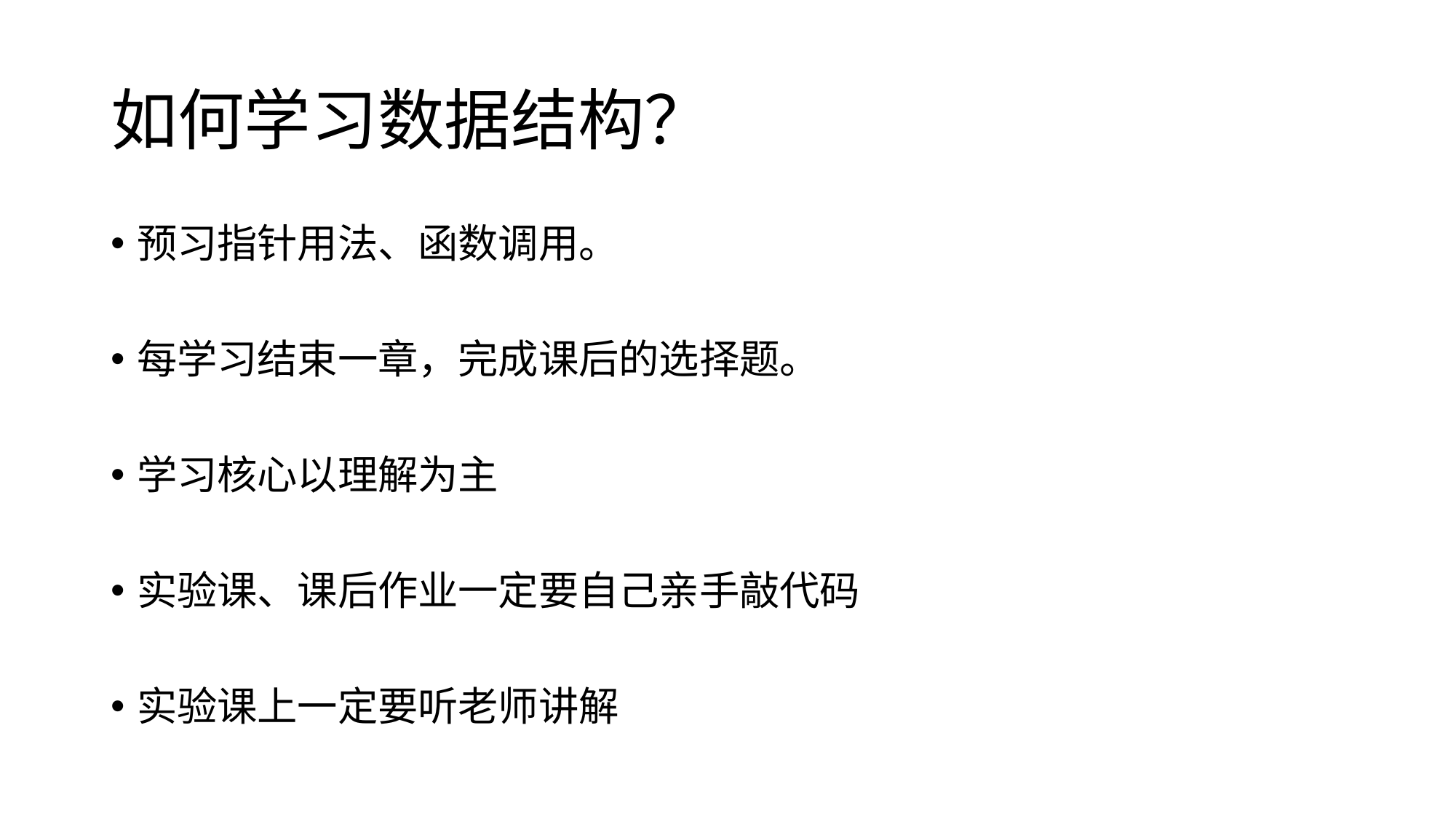

# 如何学习数据结构？
预习指针用法、函数调用。

每学习结束一章，完成课后的选择题。

学习核心以理解为主

实验课、课后作业一定要自己亲手敲代码

实验课上一定要听老师讲解